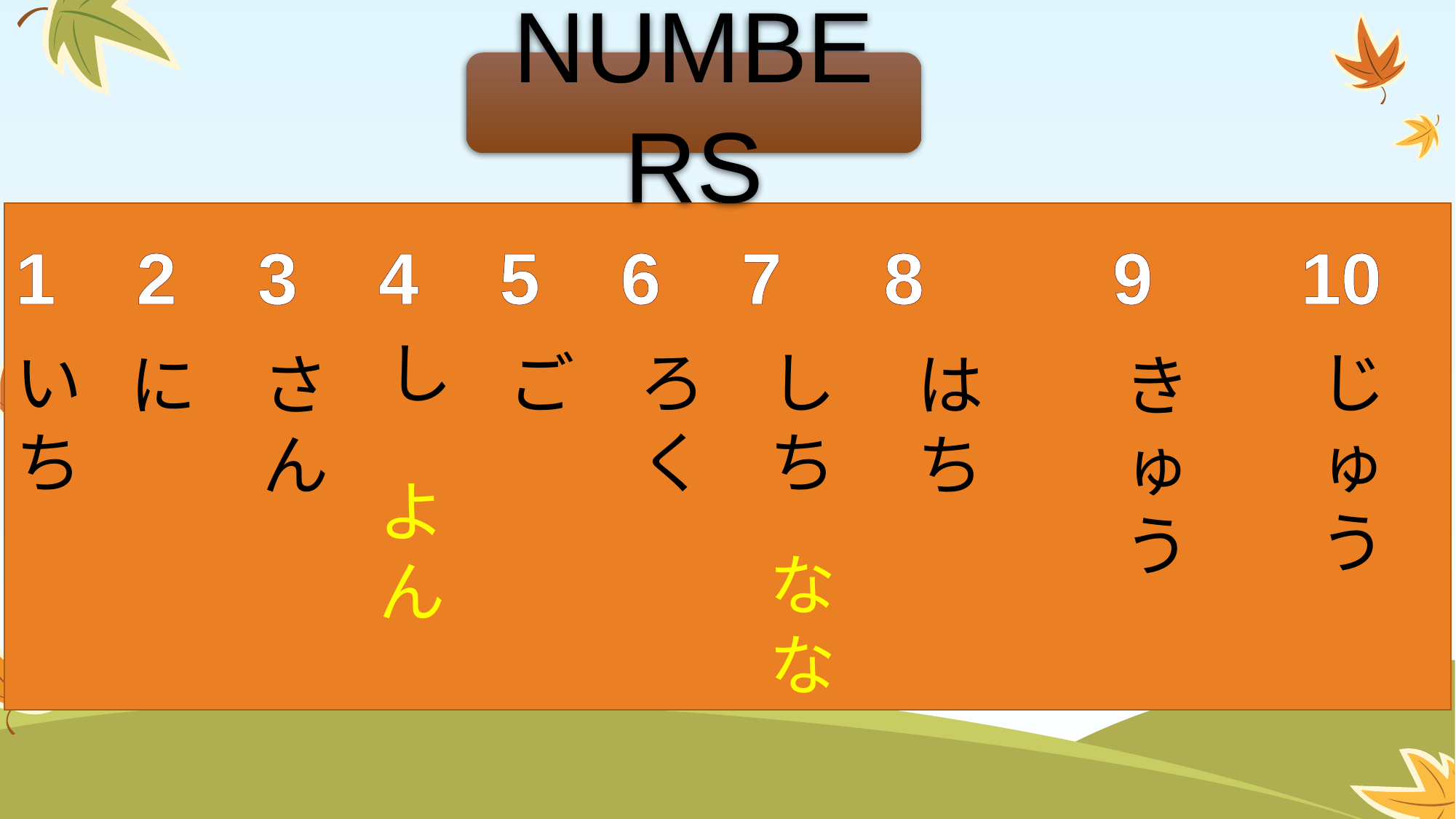

NUMBERS
1    2    3    4    5    6    7     8    　9  　10

し
いち
ろく
しち
じゅう
ご
に
さん
はち
きゅう
よん
なな